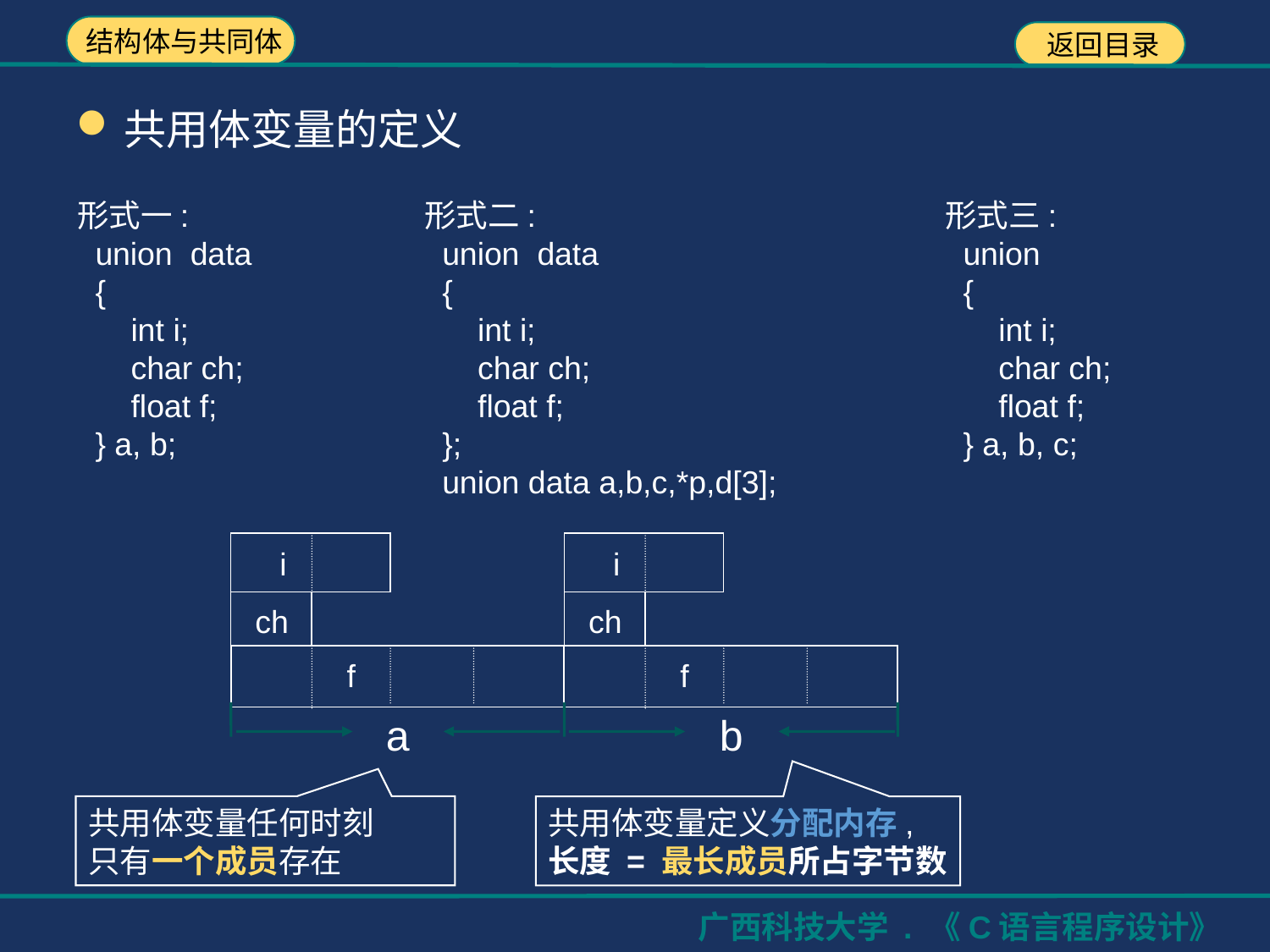

共用体变量的定义
形式一:
  union  data
  {
      int i;
      char ch;
      float f;
  } a, b;
形式二:
  union  data
  {
      int i;
      char ch;
      float f;
  };
  union data a,b,c,*p,d[3];
形式三:
  union
  {
      int i;
      char ch;
      float f;
  } a, b, c;

i

ch

f

i

ch

f

a

b

共用体变量任何时刻
只有一个成员存在
共用体变量定义分配内存,
长度 = 最长成员所占字节数